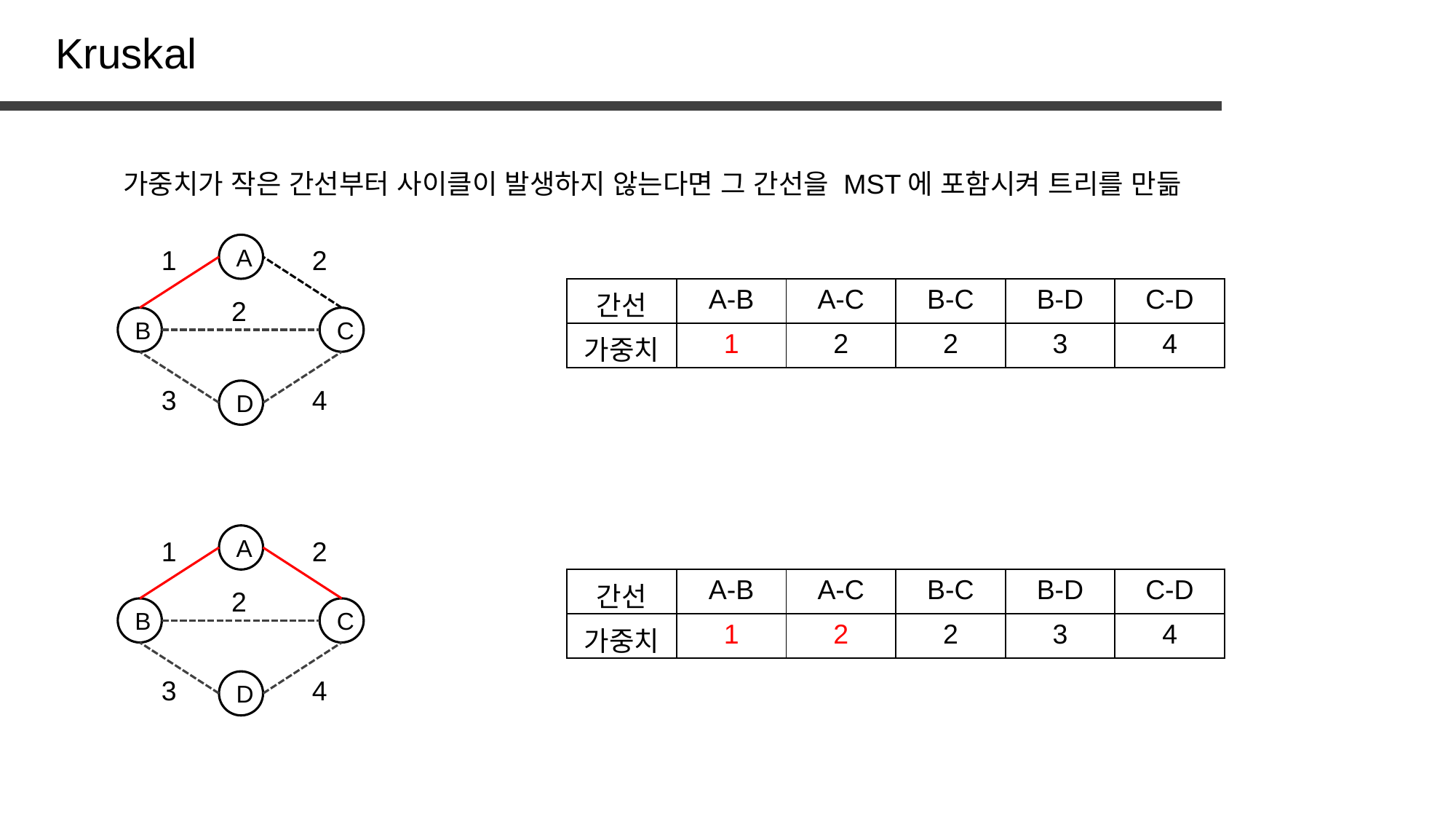

Kruskal
가중치가 작은 간선부터 사이클이 발생하지 않는다면 그 간선을 MST에 포함시켜 트리를 만듦
A
1
2
| 간선 | A-B | A-C | B-C | B-D | C-D |
| --- | --- | --- | --- | --- | --- |
| 가중치 | 1 | 2 | 2 | 3 | 4 |
2
B
C
3
4
D
A
1
2
| 간선 | A-B | A-C | B-C | B-D | C-D |
| --- | --- | --- | --- | --- | --- |
| 가중치 | 1 | 2 | 2 | 3 | 4 |
2
B
C
3
4
D